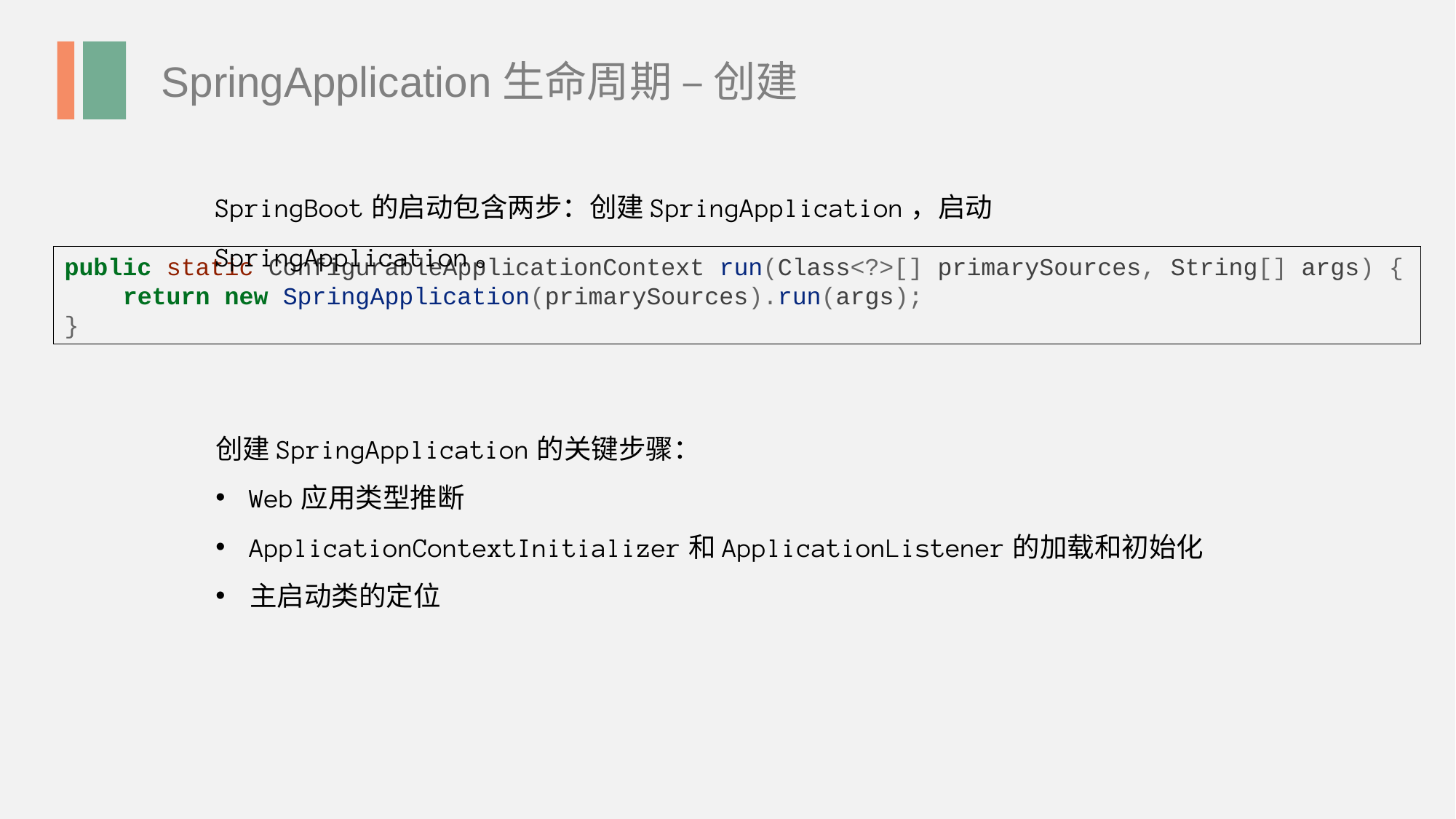

SpringApplication生命周期 – 创建
SpringBoot的启动包含两步：创建SpringApplication，启动SpringApplication。
public static ConfigurableApplicationContext run(Class<?>[] primarySources, String[] args) {
    return new SpringApplication(primarySources).run(args);
}
创建SpringApplication的关键步骤：
Web应用类型推断
ApplicationContextInitializer和ApplicationListener的加载和初始化
主启动类的定位